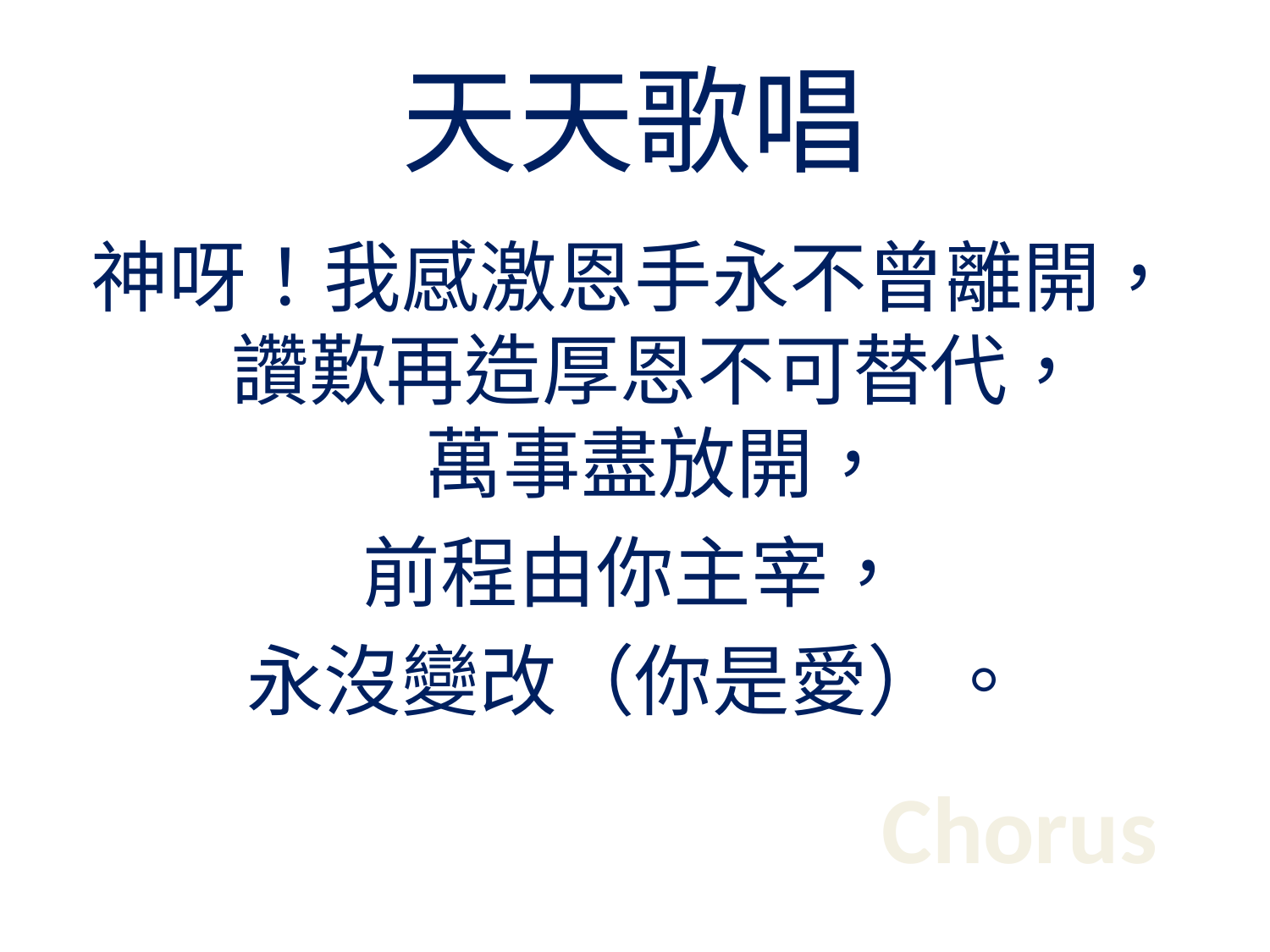

# 天天歌唱
神呀！我感激恩手永不曾離開，讚歎再造厚恩不可替代，
萬事盡放開，
前程由你主宰，
永沒變改（你是愛）。
Chorus